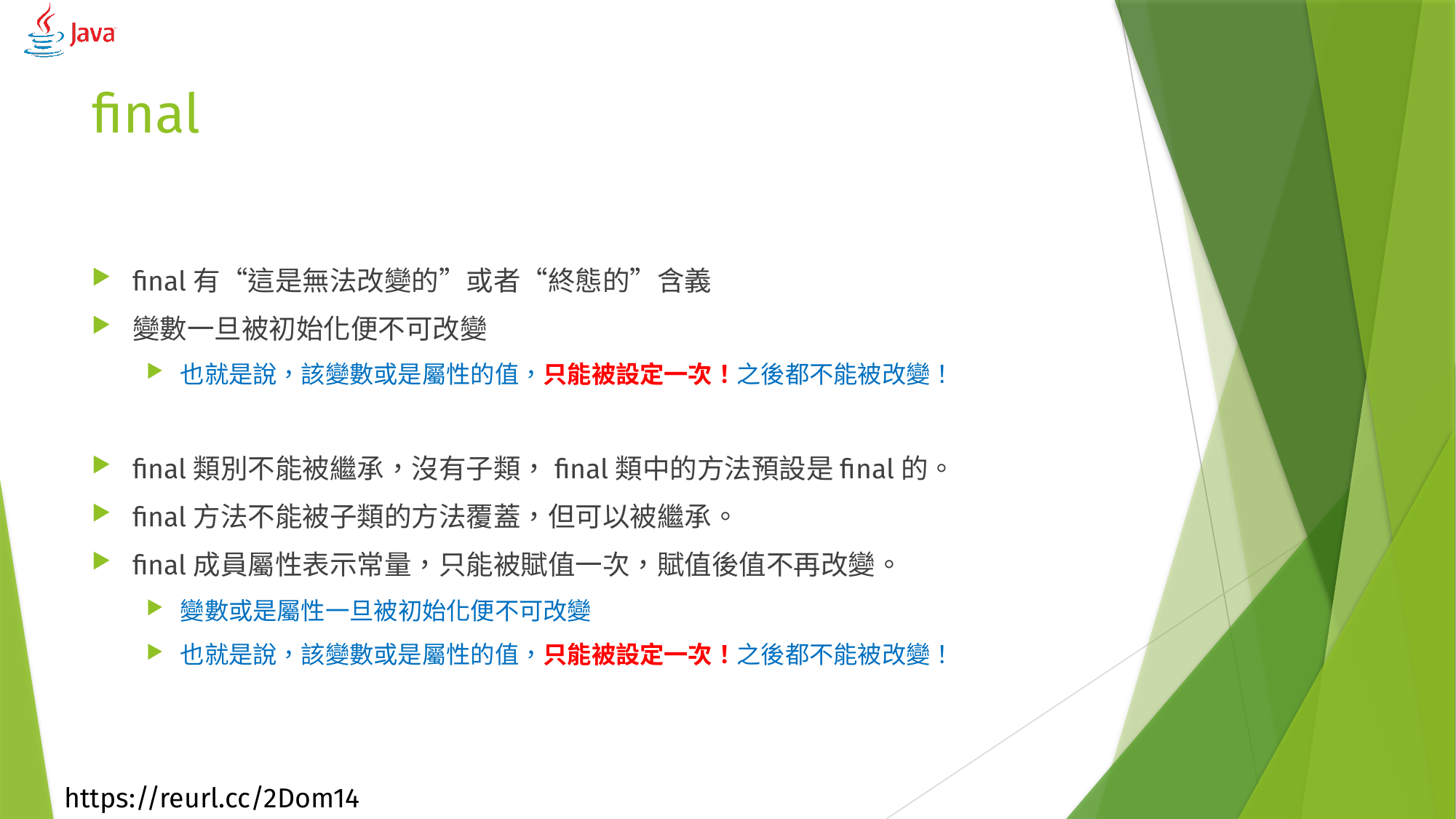

# final
final有“這是無法改變的”或者“終態的”含義
變數一旦被初始化便不可改變
也就是說，該變數或是屬性的值，只能被設定一次！之後都不能被改變！

final類別不能被繼承，沒有子類，final類中的方法預設是final的。
final方法不能被子類的方法覆蓋，但可以被繼承。
final成員屬性表示常量，只能被賦值一次，賦值後值不再改變。
變數或是屬性一旦被初始化便不可改變
也就是說，該變數或是屬性的值，只能被設定一次！之後都不能被改變！